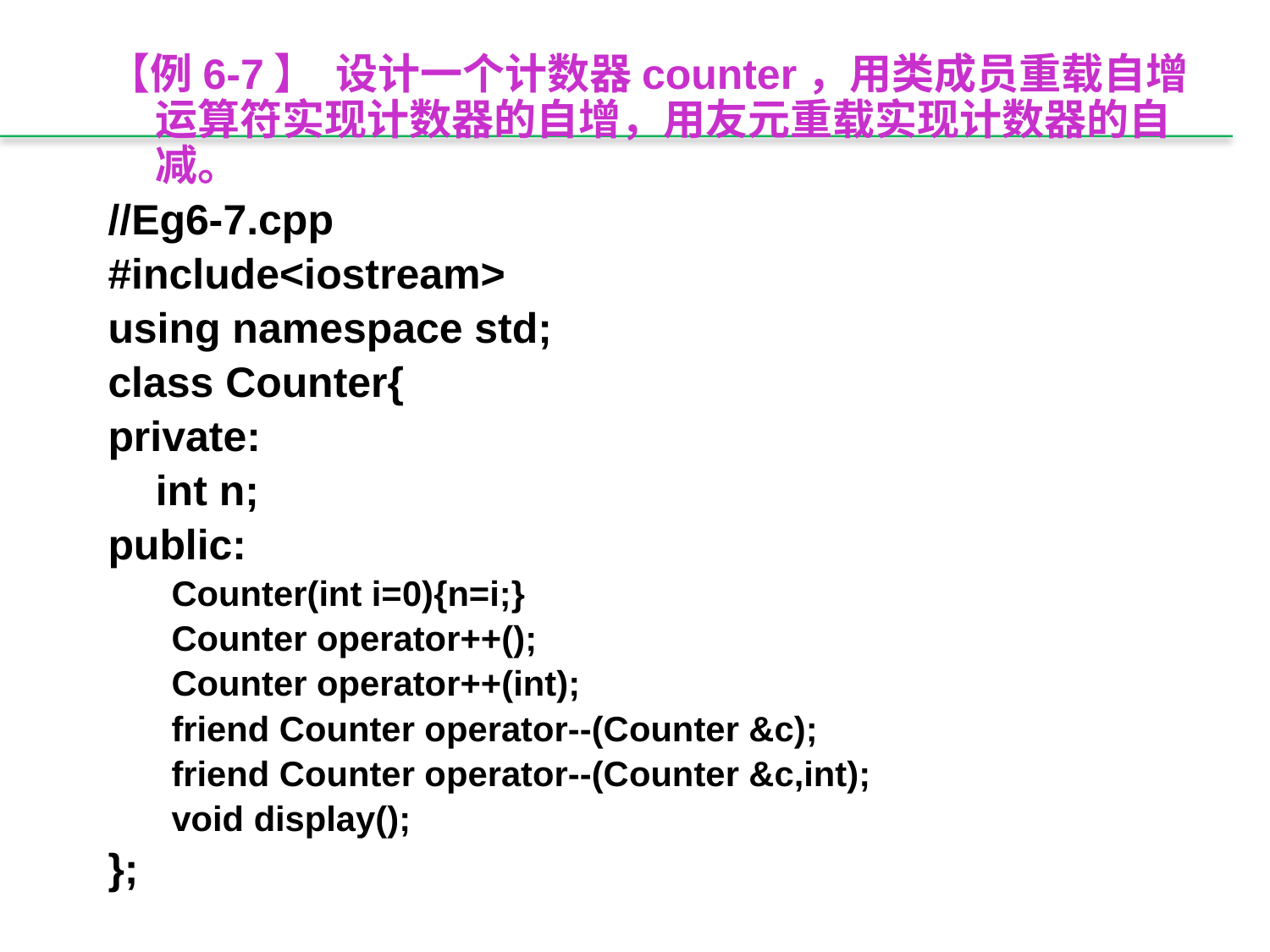

【例6-7】  设计一个计数器counter，用类成员重载自增运算符实现计数器的自增，用友元重载实现计数器的自减。
//Eg6-7.cpp
#include<iostream>
using namespace std;
class Counter{
private:
	int n;
public:
Counter(int i=0){n=i;}
Counter operator++();
Counter operator++(int);
friend Counter operator--(Counter &c);
friend Counter operator--(Counter &c,int);
void display();
};